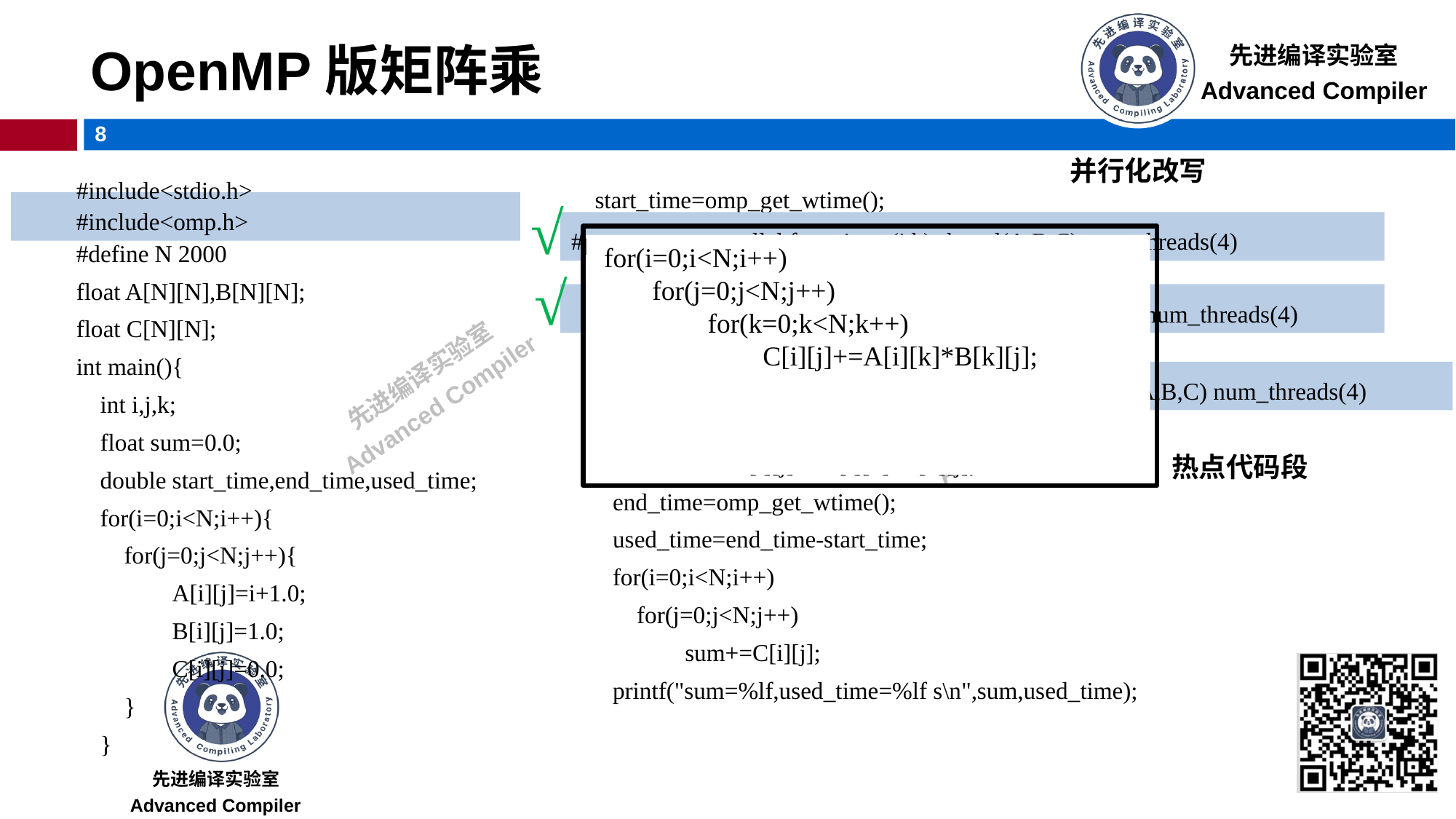

# OpenMP版矩阵乘
并行化改写
#include<stdio.h>
 start_time=omp_get_wtime();

 for(i=0;i<N;i++)

        for(j=0;j<N;j++)

                for(k=0;k<N;k++)
                        C[i][j]+=A[i][k]*B[k][j];
    end_time=omp_get_wtime();
    used_time=end_time-start_time;
    for(i=0;i<N;i++)
        for(j=0;j<N;j++)
                sum+=C[i][j];
    printf("sum=%lf,used_time=%lf s\n",sum,used_time);
√
#pragma omp parallel for private(j,k) shared(A,B,C) num_threads(4)
#include<omp.h>
#define N 2000
float A[N][N],B[N][N];
float C[N][N];
int main(){
    int i,j,k;
    float sum=0.0;
    double start_time,end_time,used_time;
    for(i=0;i<N;i++){
        for(j=0;j<N;j++){
                A[i][j]=i+1.0;
                B[i][j]=1.0;
                C[i][j]=0.0;
        }
    }

热点代码段
 for(i=0;i<N;i++)
        for(j=0;j<N;j++)
                for(k=0;k<N;k++)
                        C[i][j]+=A[i][k]*B[k][j];

√
 #pragma omp parallel for private(j,k) shared(A,B,C) num_threads(4)
×
 #pragma omp parallel for private(j,k) shared(A,B,C) num_threads(4)